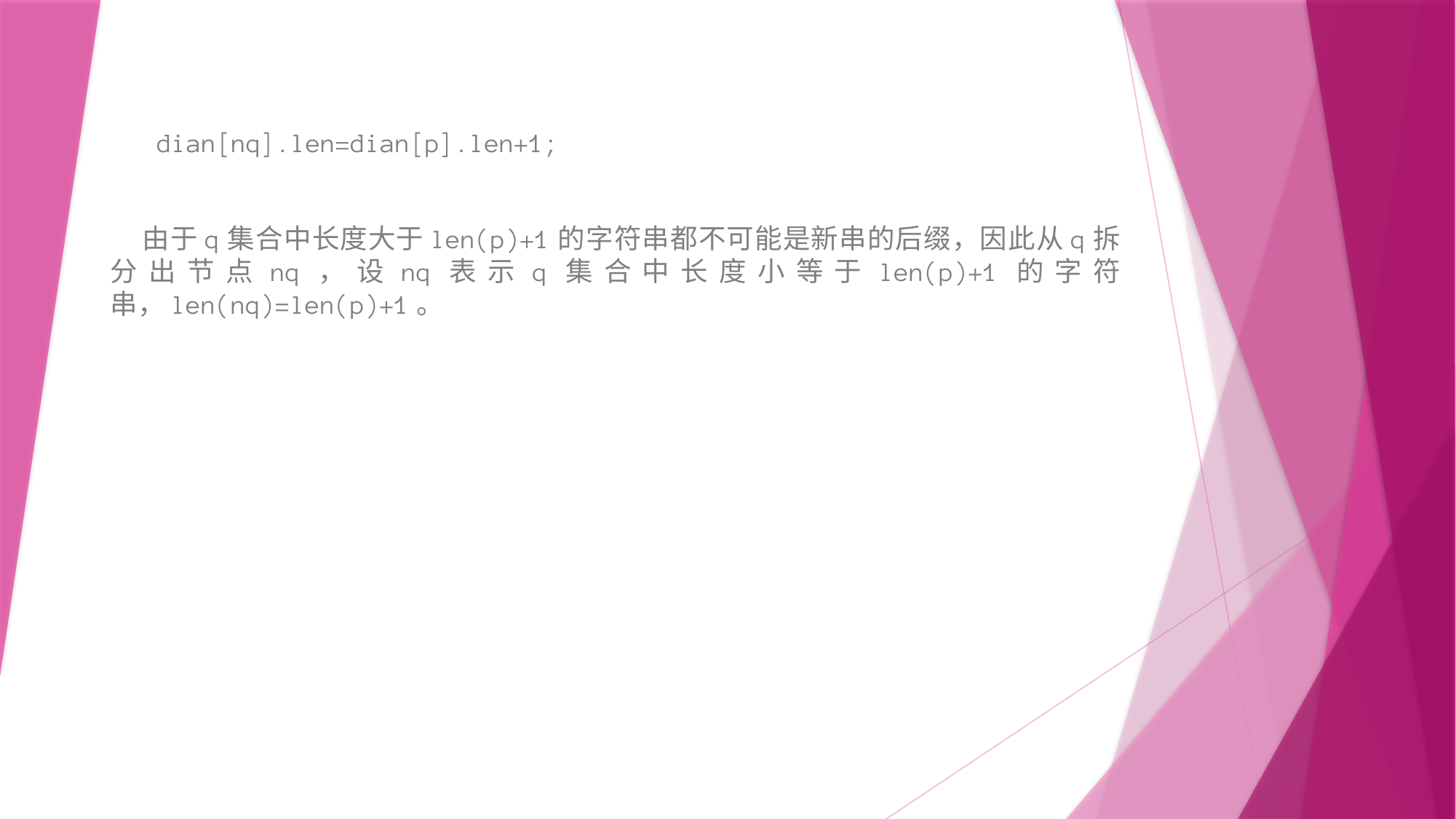

#
 dian[nq].len=dian[p].len+1;

由于q集合中长度大于len(p)+1的字符串都不可能是新串的后缀，因此从q拆分出节点nq，设nq表示q集合中长度小等于len(p)+1的字符串，len(nq)=len(p)+1。